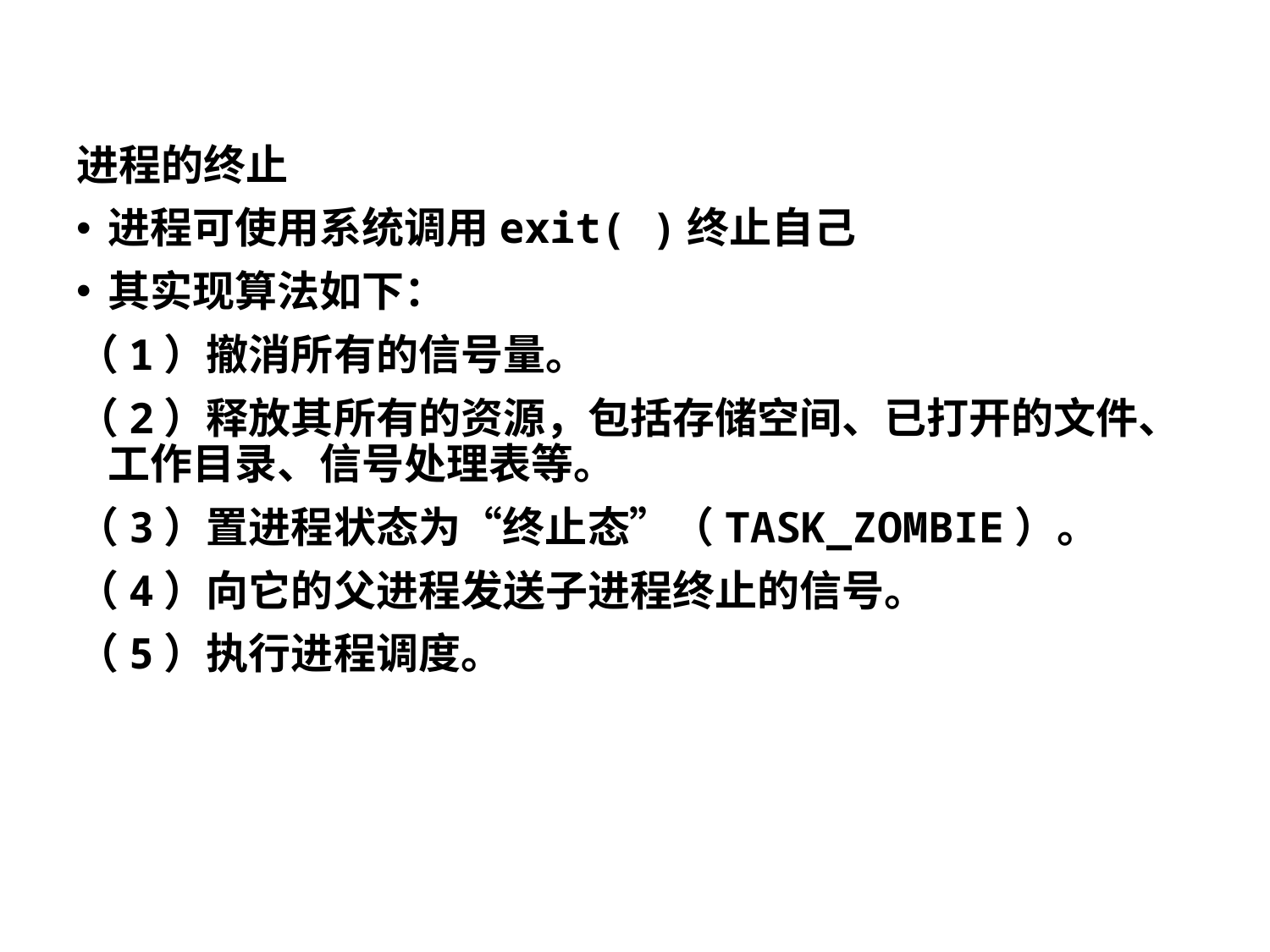

进程的终止
进程可使用系统调用exit( )终止自己
其实现算法如下：
（1）撤消所有的信号量。
（2）释放其所有的资源，包括存储空间、已打开的文件、工作目录、信号处理表等。
（3）置进程状态为“终止态”（TASK_ZOMBIE）。
（4）向它的父进程发送子进程终止的信号。
（5）执行进程调度。